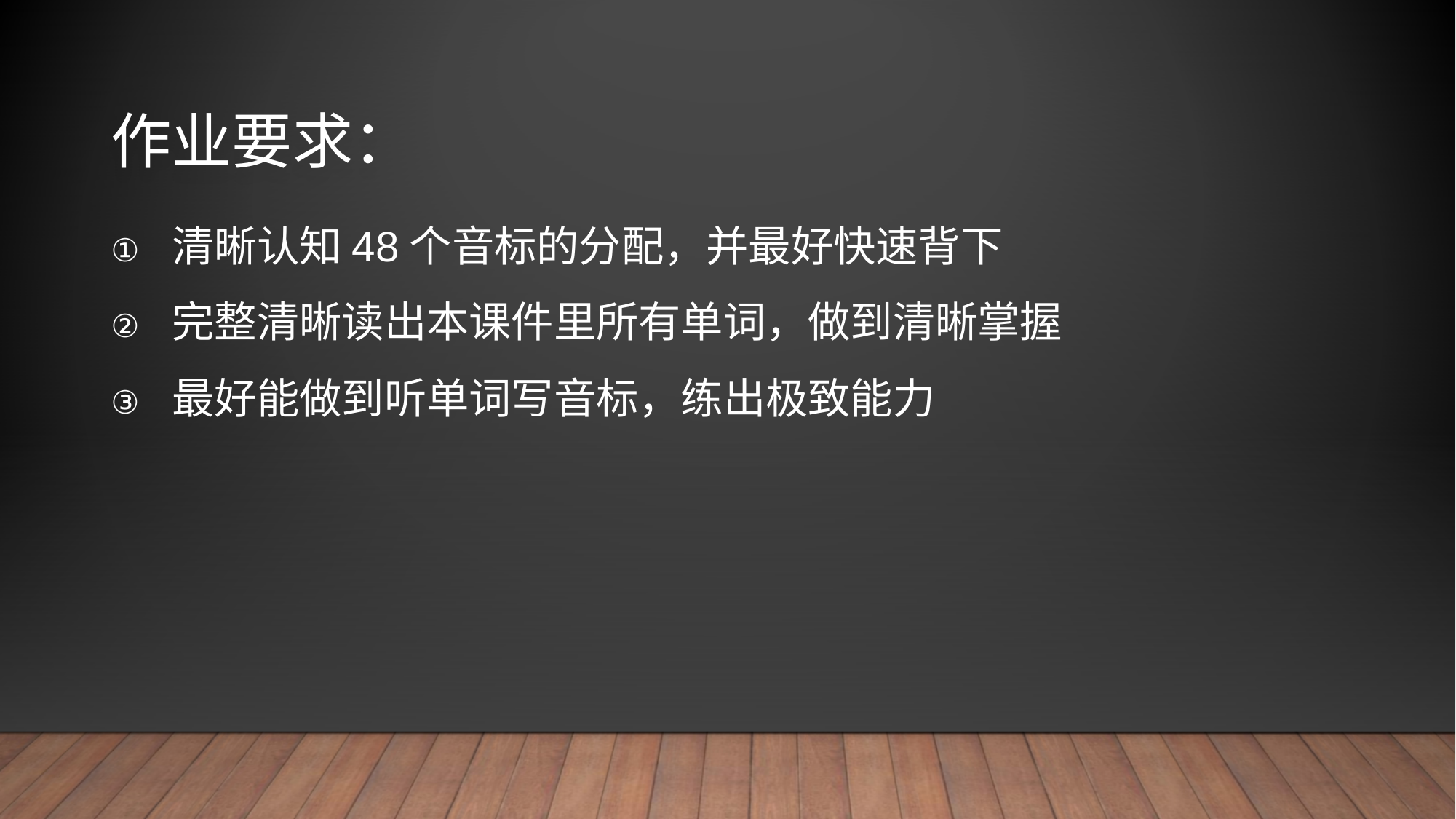

# 作业要求：
清晰认知48个音标的分配，并最好快速背下
完整清晰读出本课件里所有单词，做到清晰掌握
最好能做到听单词写音标，练出极致能力